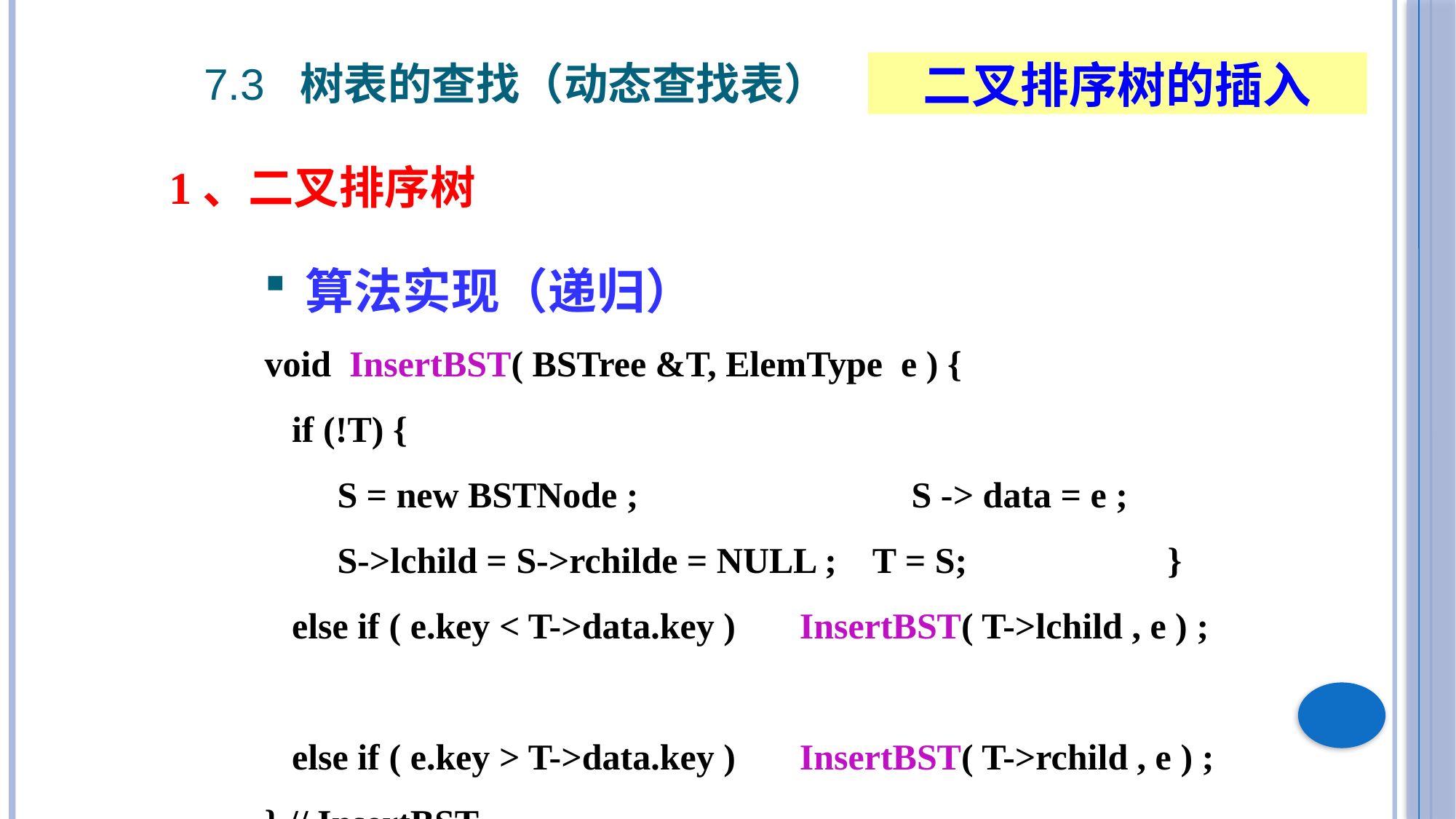

7.3  树表的查找（动态查找表）
二叉排序树的插入
1、二叉排序树
算法实现（递归）
void  InsertBST( BSTree &T, ElemType  e ) {
   if (!T) {
        S = new BSTNode ;                              S -> data = e ;
        S->lchild = S->rchilde = NULL ;    T = S;                      }
   else if ( e.key < T->data.key )       InsertBST( T->lchild , e ) ;
   else if ( e.key > T->data.key )       InsertBST( T->rchild , e ) ;
} // InsertBST